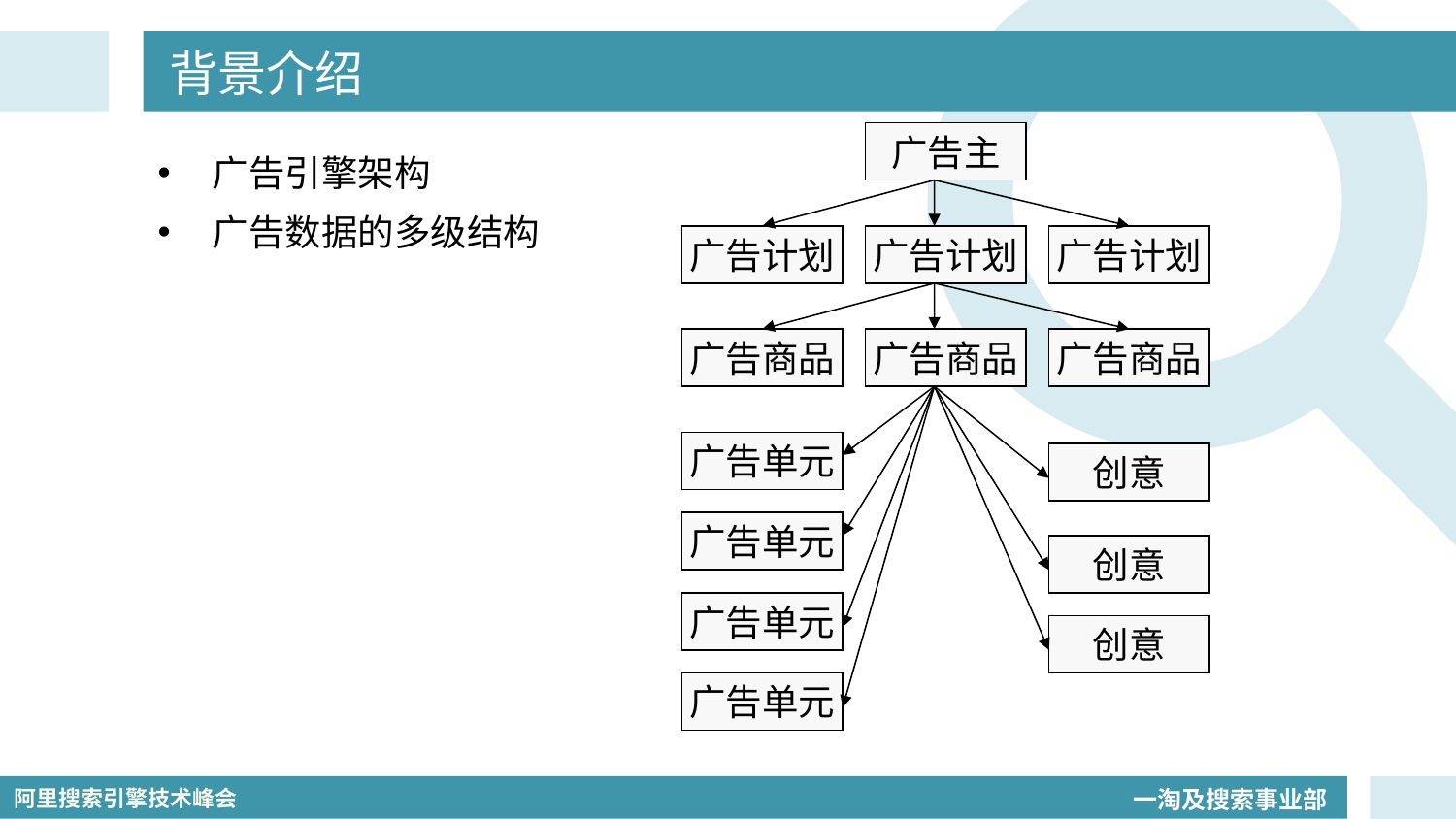

# 背景介绍
广告主

广告计划
广告计划
广告计划

广告商品
广告商品
广告商品

广告单元
创意
广告单元
创意
广告单元
创意
广告单元
广告引擎架构
广告数据的多级结构